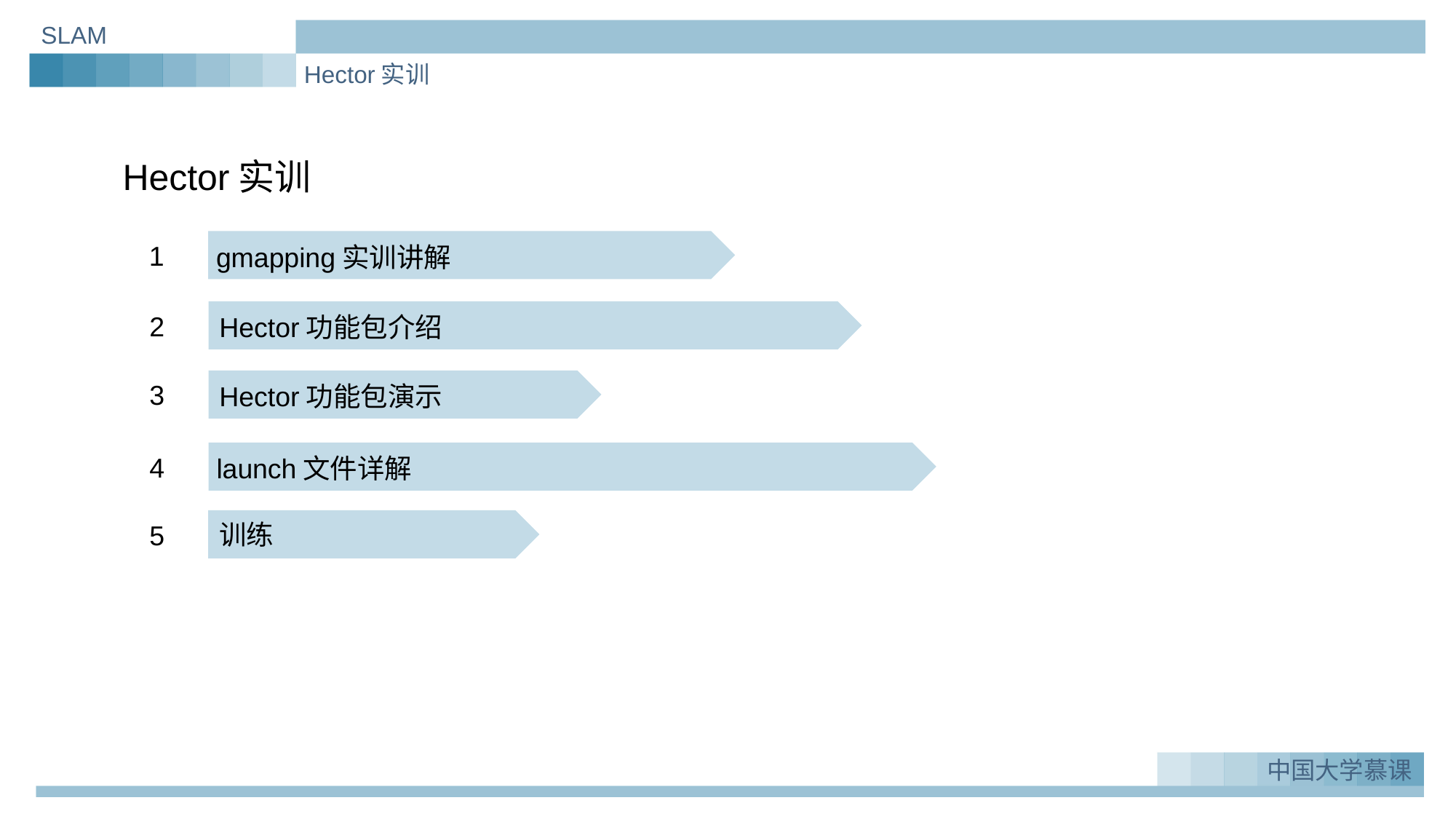

SLAM
Hector实训
Hector实训

1
gmapping实训讲解

2
Hector功能包介绍

3
Hector功能包演示

4
launch文件详解

5
训练
中国大学慕课